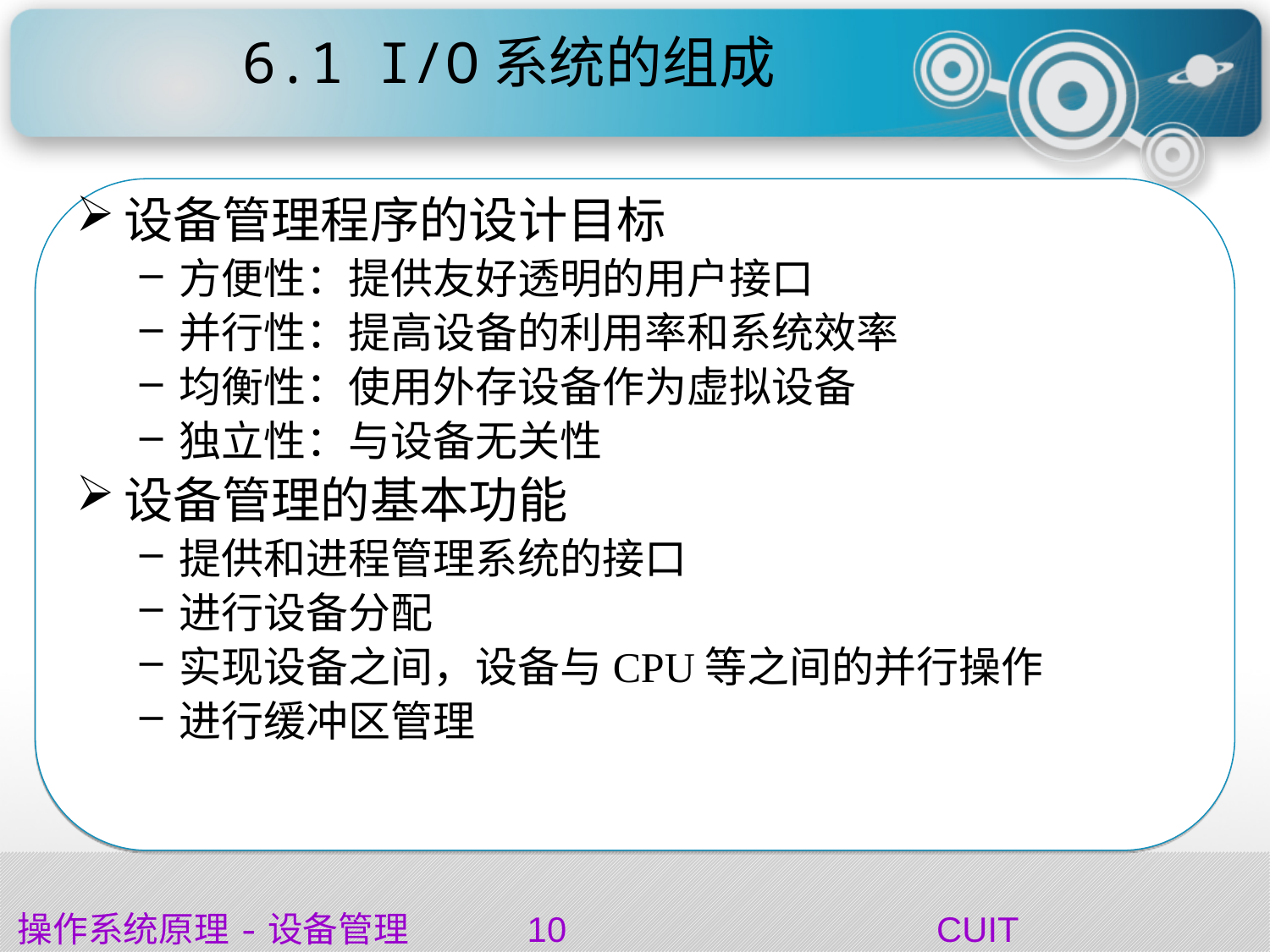

# 6.1 I/O系统的组成
设备管理程序的设计目标
方便性：提供友好透明的用户接口
并行性：提高设备的利用率和系统效率
均衡性：使用外存设备作为虚拟设备
独立性：与设备无关性
设备管理的基本功能
提供和进程管理系统的接口
进行设备分配
实现设备之间，设备与CPU等之间的并行操作
进行缓冲区管理